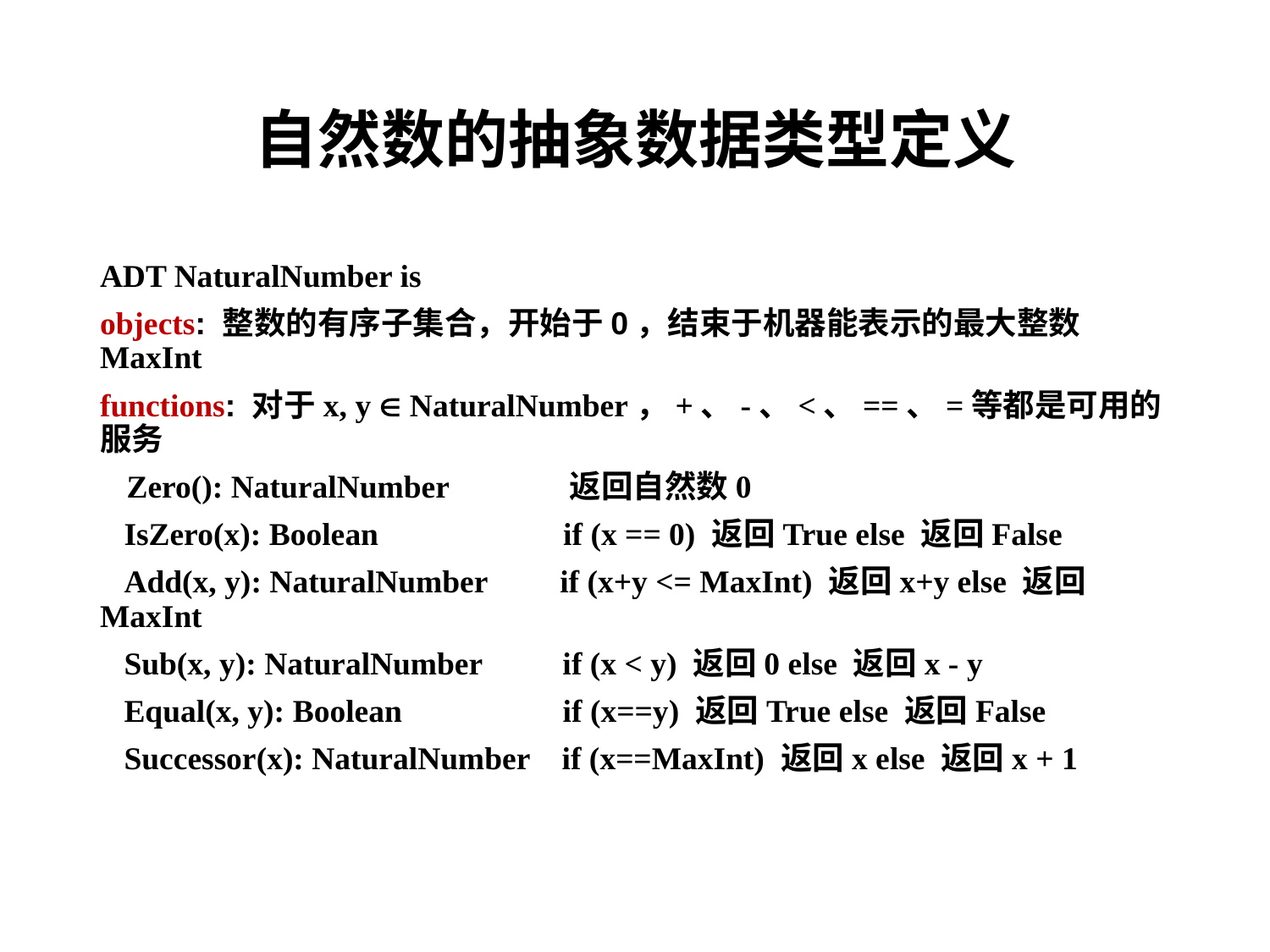

# 自然数的抽象数据类型定义
ADT NaturalNumber is
objects: 整数的有序子集合，开始于0，结束于机器能表示的最大整数MaxInt
functions: 对于x, y ∈ NaturalNumber，+、-、<、==、=等都是可用的服务
   Zero(): NaturalNumber              返回自然数0
   IsZero(x): Boolean                       if (x == 0) 返回True else 返回False
   Add(x, y): NaturalNumber         if (x+y <= MaxInt) 返回x+y else 返回MaxInt
   Sub(x, y): NaturalNumber          if (x < y) 返回0 else 返回x - y
   Equal(x, y): Boolean                    if (x==y) 返回True else 返回False
   Successor(x): NaturalNumber    if (x==MaxInt) 返回x else 返回x + 1